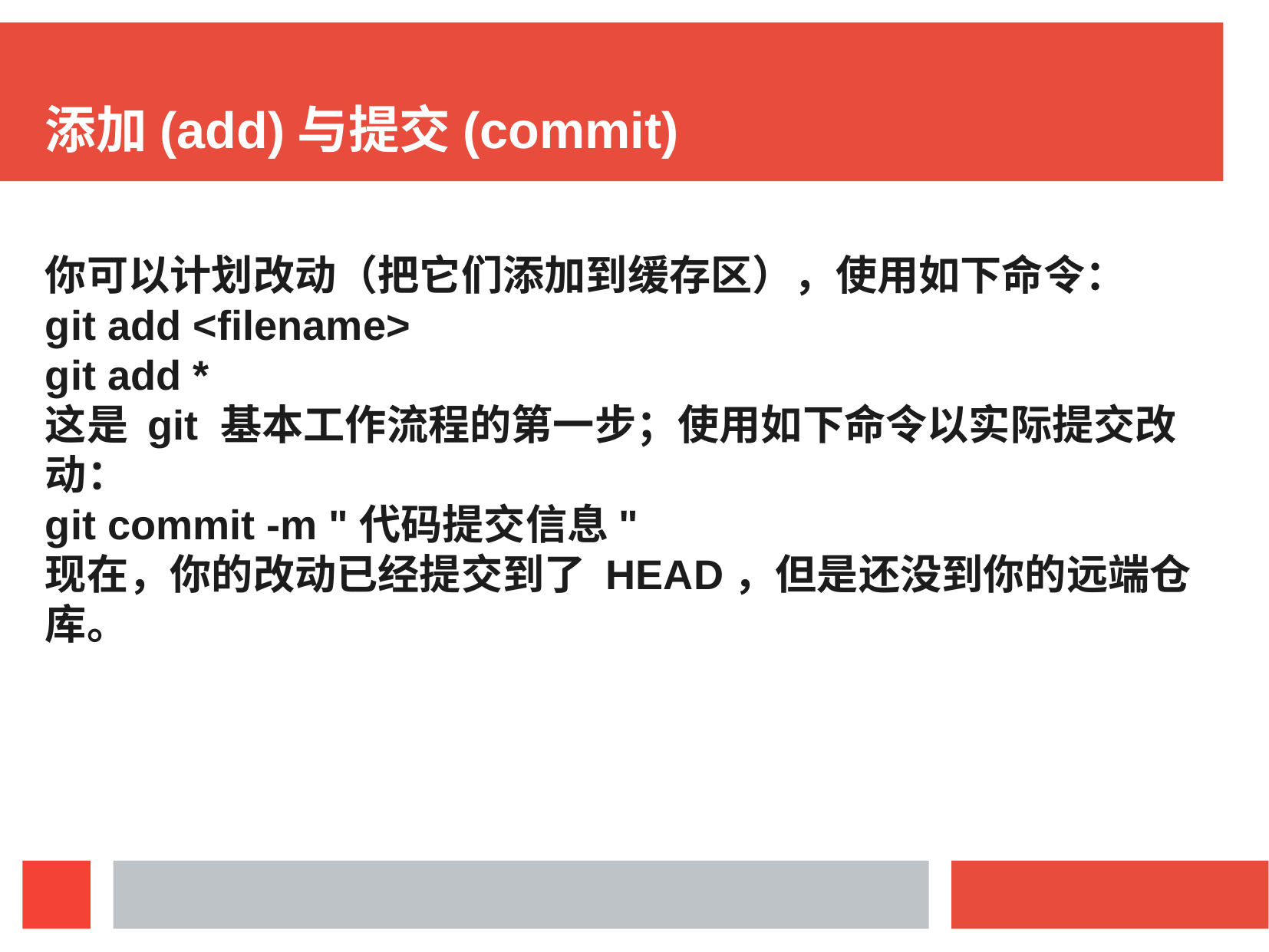

添加(add)与提交(commit)
你可以计划改动（把它们添加到缓存区），使用如下命令：
git add <filename>
git add *
这是 git 基本工作流程的第一步；使用如下命令以实际提交改动：
git commit -m "代码提交信息"
现在，你的改动已经提交到了 HEAD，但是还没到你的远端仓库。